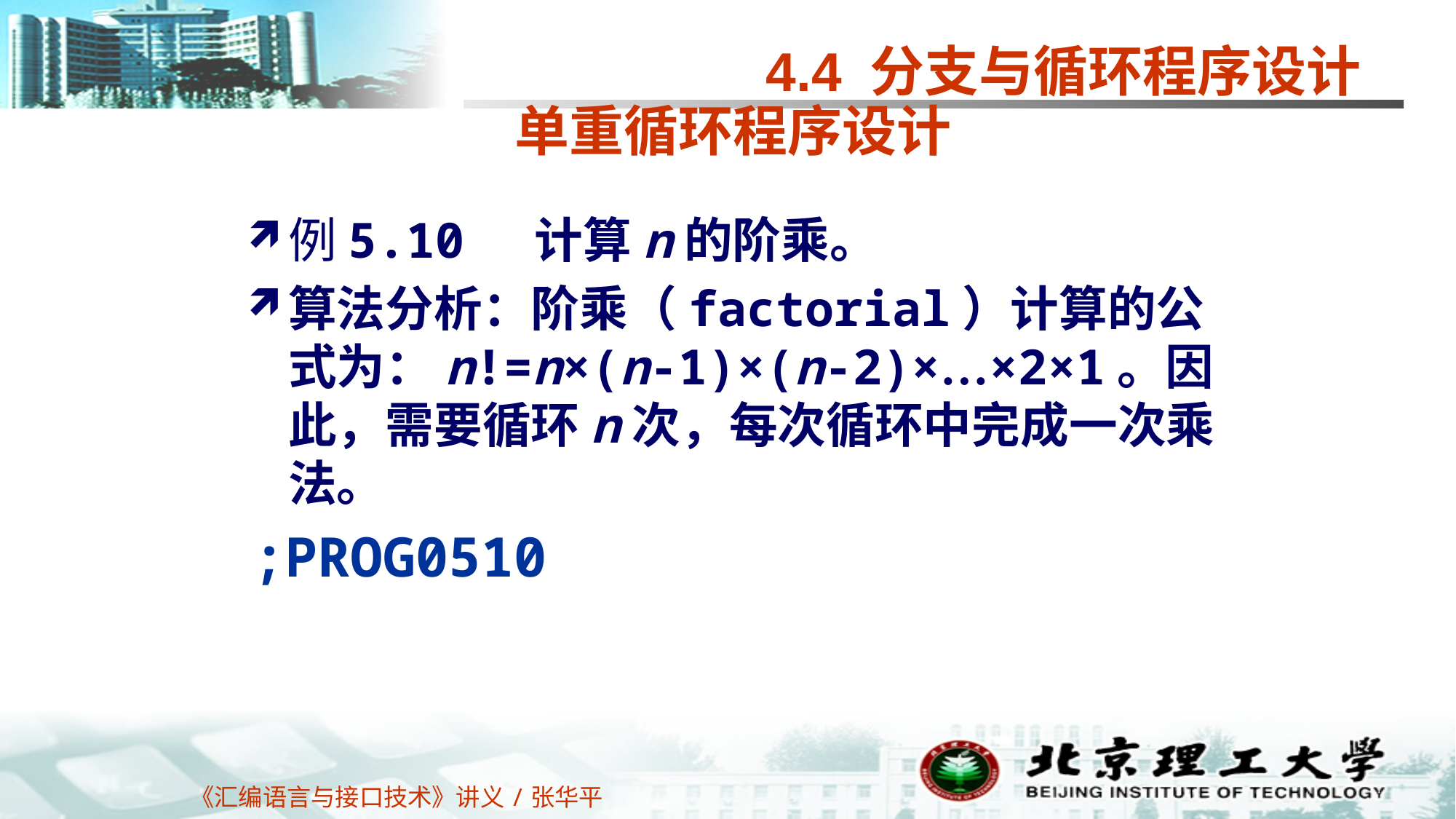

4.4 分支与循环程序设计
单重循环程序设计

例5.10  计算n的阶乘。
算法分析：阶乘（factorial）计算的公式为：n!=n×(n-1)×(n-2)×…×2×1。因此，需要循环n次，每次循环中完成一次乘法。
;PROG0510